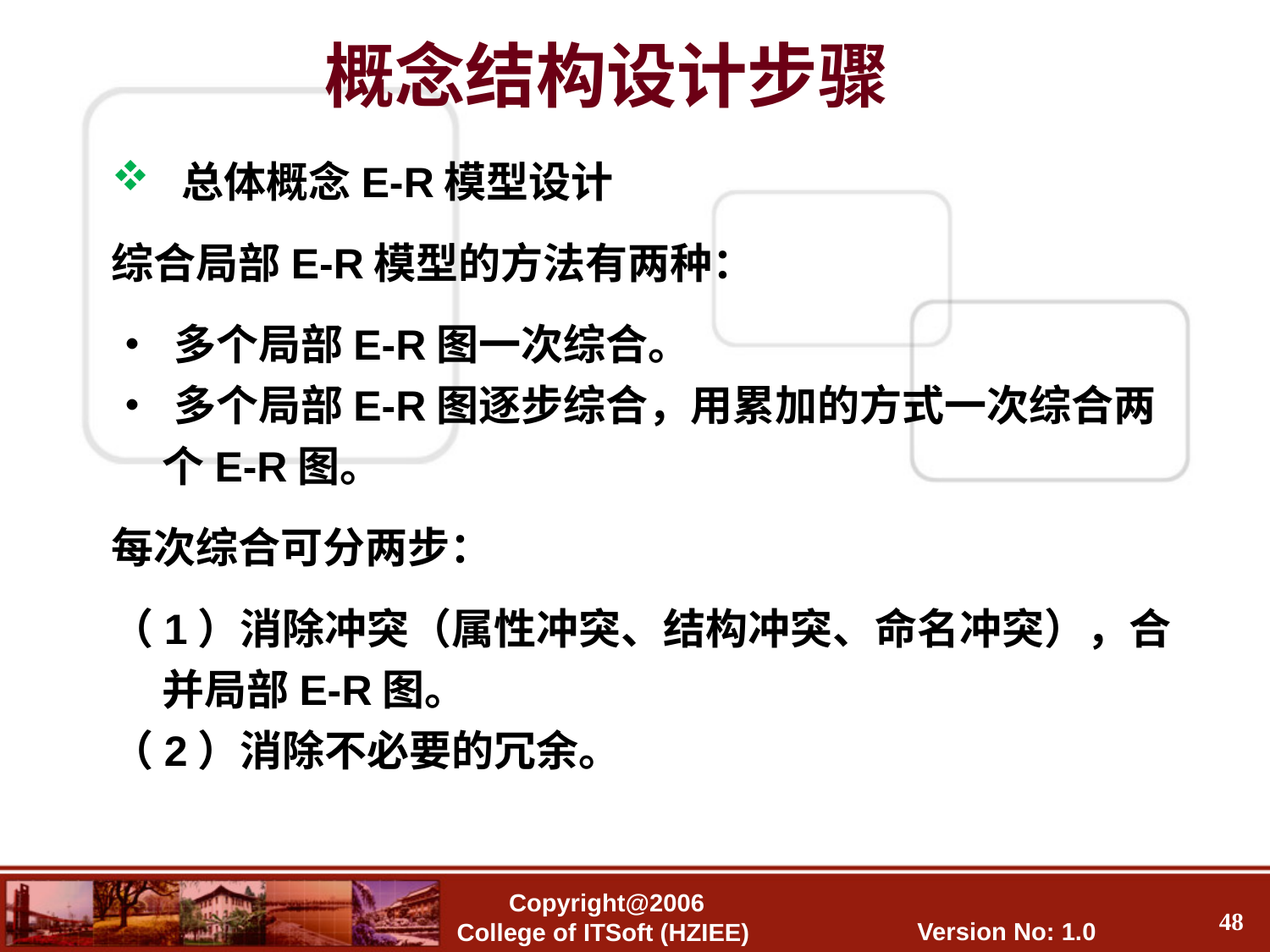

概念结构设计步骤
 总体概念E-R模型设计

综合局部E-R模型的方法有两种：

• 多个局部E-R图一次综合。
• 多个局部E-R图逐步综合，用累加的方式一次综合两个E-R图。

每次综合可分两步：

（1）消除冲突（属性冲突、结构冲突、命名冲突），合并局部E-R图。
（2）消除不必要的冗余。